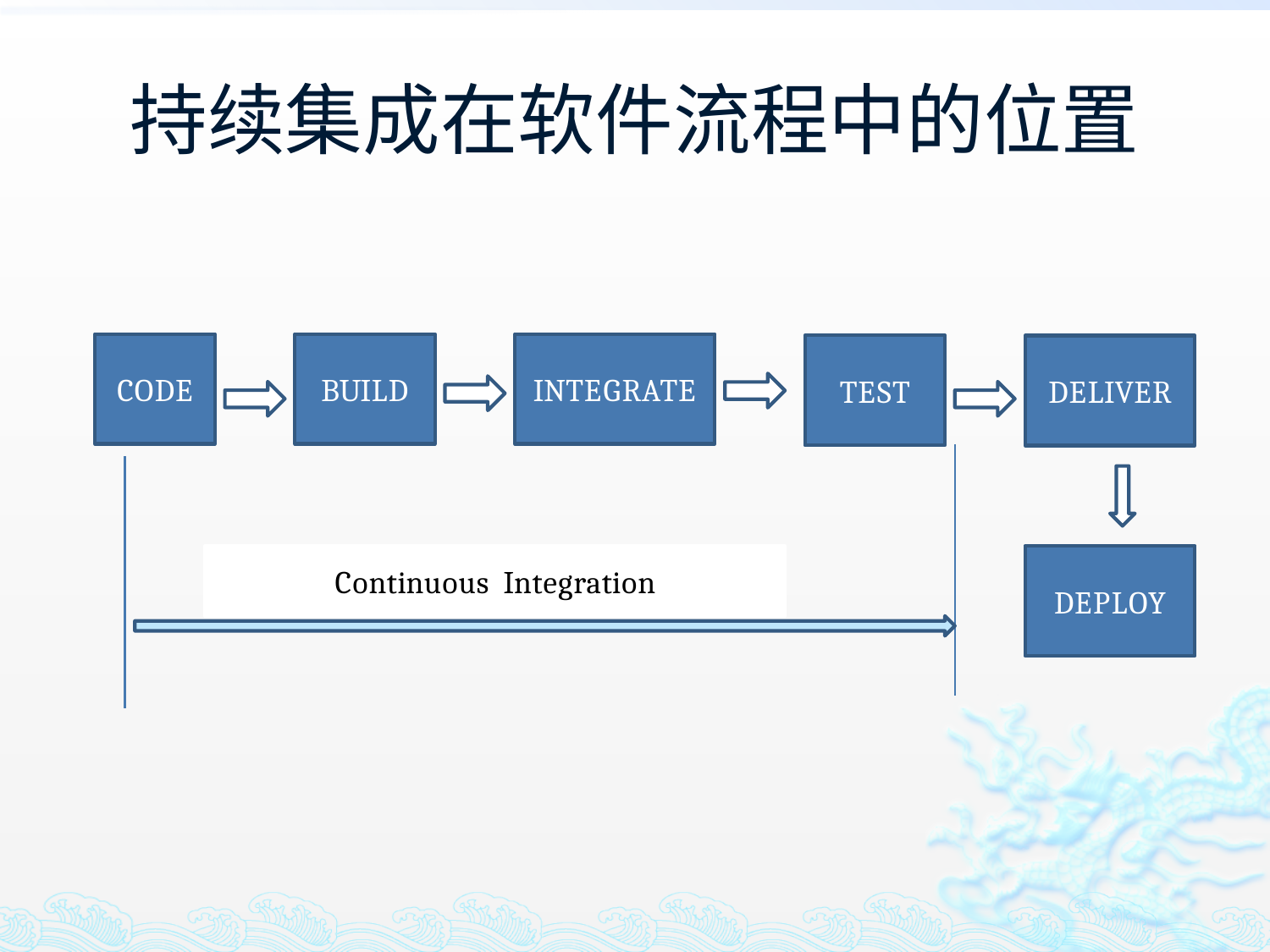

# 持续集成在软件流程中的位置

CODE
BUILD
INTEGRATE
TEST
DELIVER

Continuous  Integration
DEPLOY